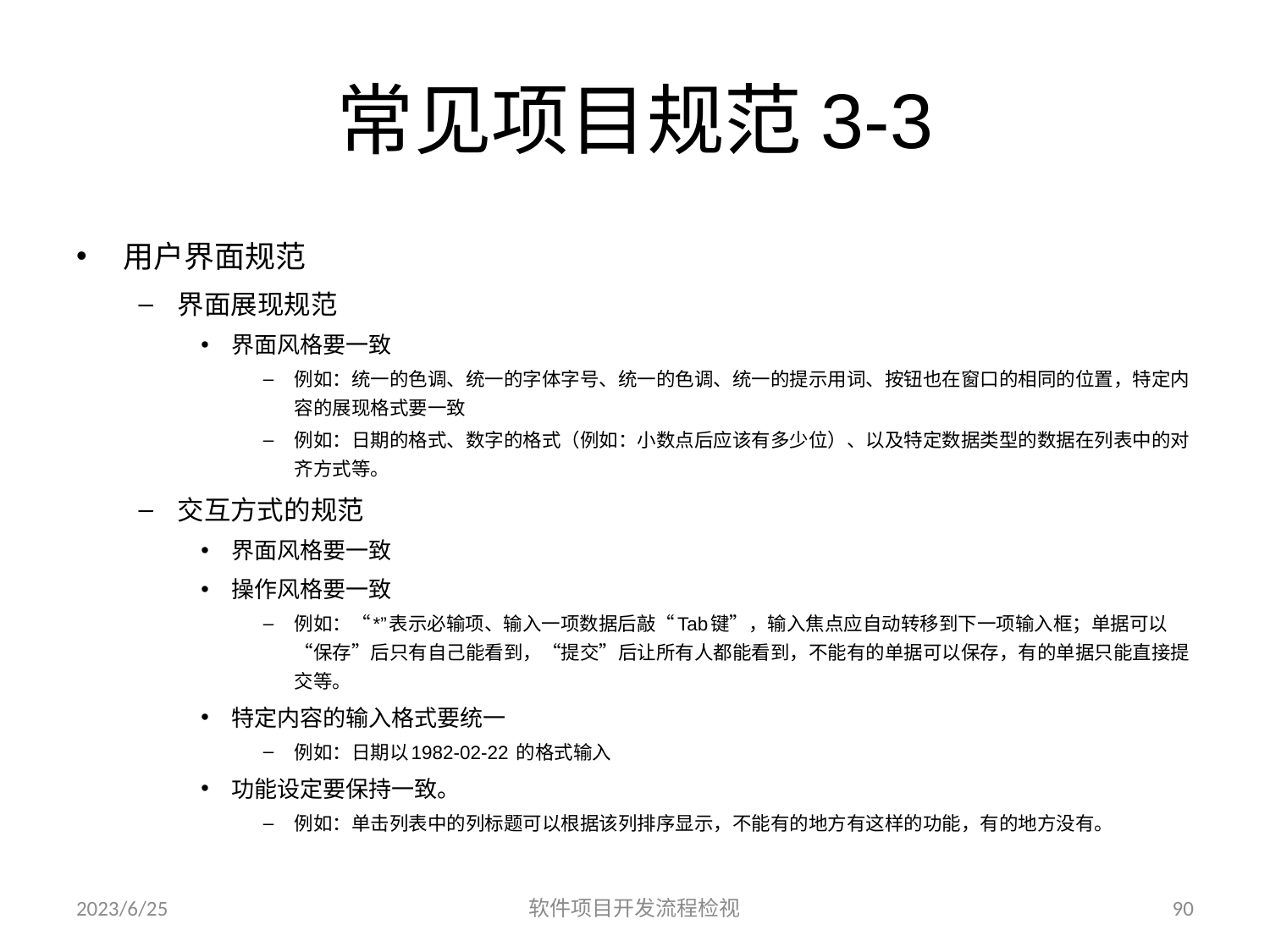

# 常见项目规范3-3
用户界面规范
界面展现规范
界面风格要一致
例如：统一的色调、统一的字体字号、统一的色调、统一的提示用词、按钮也在窗口的相同的位置，特定内容的展现格式要一致
例如：日期的格式、数字的格式（例如：小数点后应该有多少位）、以及特定数据类型的数据在列表中的对齐方式等。
交互方式的规范
界面风格要一致
操作风格要一致
例如：“*”表示必输项、输入一项数据后敲“Tab键”，输入焦点应自动转移到下一项输入框；单据可以“保存”后只有自己能看到，“提交”后让所有人都能看到，不能有的单据可以保存，有的单据只能直接提交等。
特定内容的输入格式要统一
例如：日期以1982-02-22 的格式输入
功能设定要保持一致。
例如：单击列表中的列标题可以根据该列排序显示，不能有的地方有这样的功能，有的地方没有。
2023/6/25
软件项目开发流程检视
90